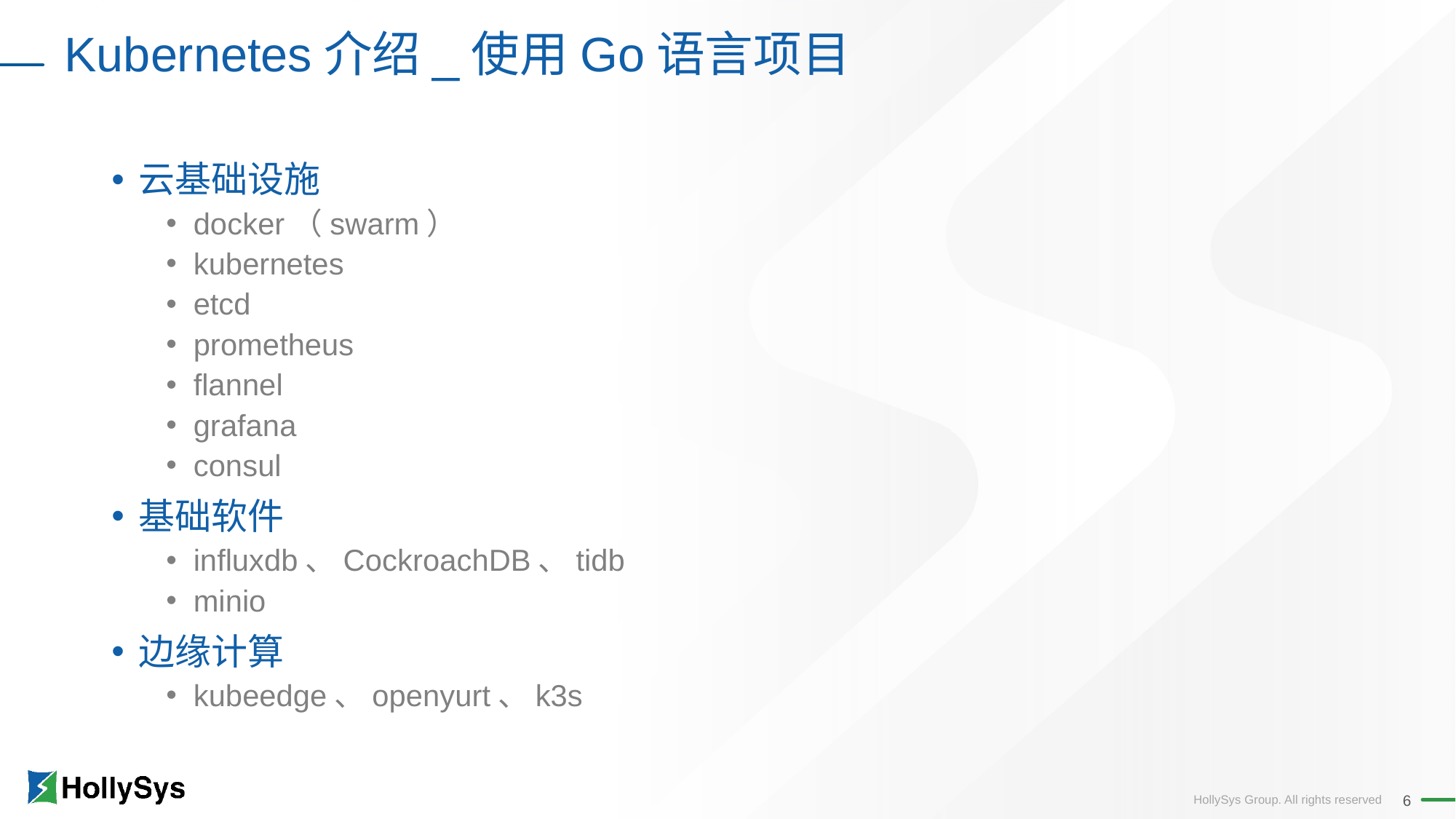

Kubernetes介绍_使用Go语言项目
云基础设施
docker（swarm）
kubernetes
etcd
prometheus
flannel
grafana
consul
基础软件
influxdb、CockroachDB、tidb
minio
边缘计算
kubeedge、openyurt、k3s